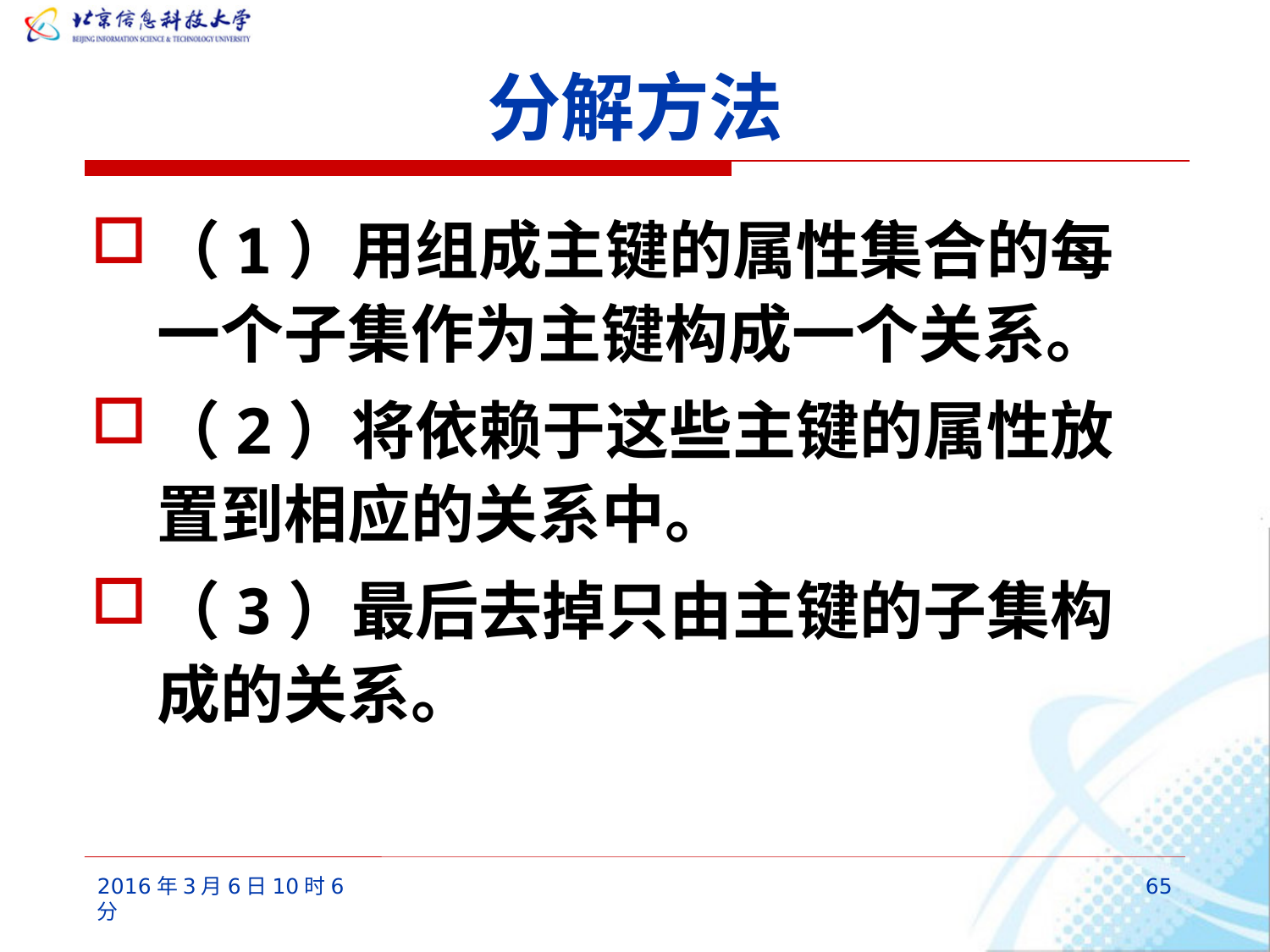

# 分解方法
（1）用组成主键的属性集合的每一个子集作为主键构成一个关系。
（2）将依赖于这些主键的属性放置到相应的关系中。
（3）最后去掉只由主键的子集构成的关系。
2016年3月6日10时6分
65